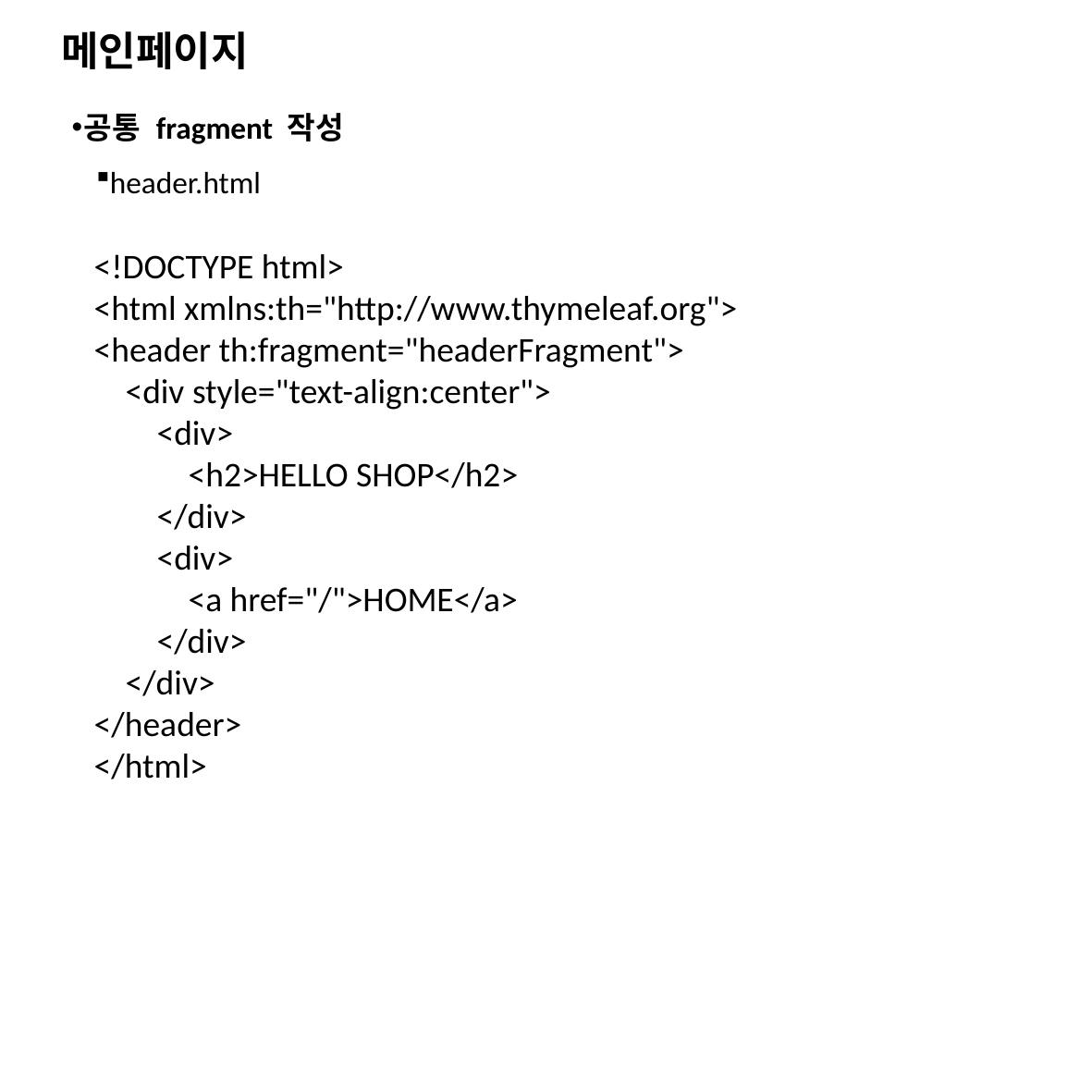

# 메인페이지
공통 fragment 작성
header.html

<!DOCTYPE html>
<html xmlns:th="http://www.thymeleaf.org">
<header th:fragment="headerFragment">
    <div style="text-align:center">
        <div>
            <h2>HELLO SHOP</h2>
        </div>
        <div>
            <a href="/">HOME</a>
        </div>
    </div>
</header>
</html>